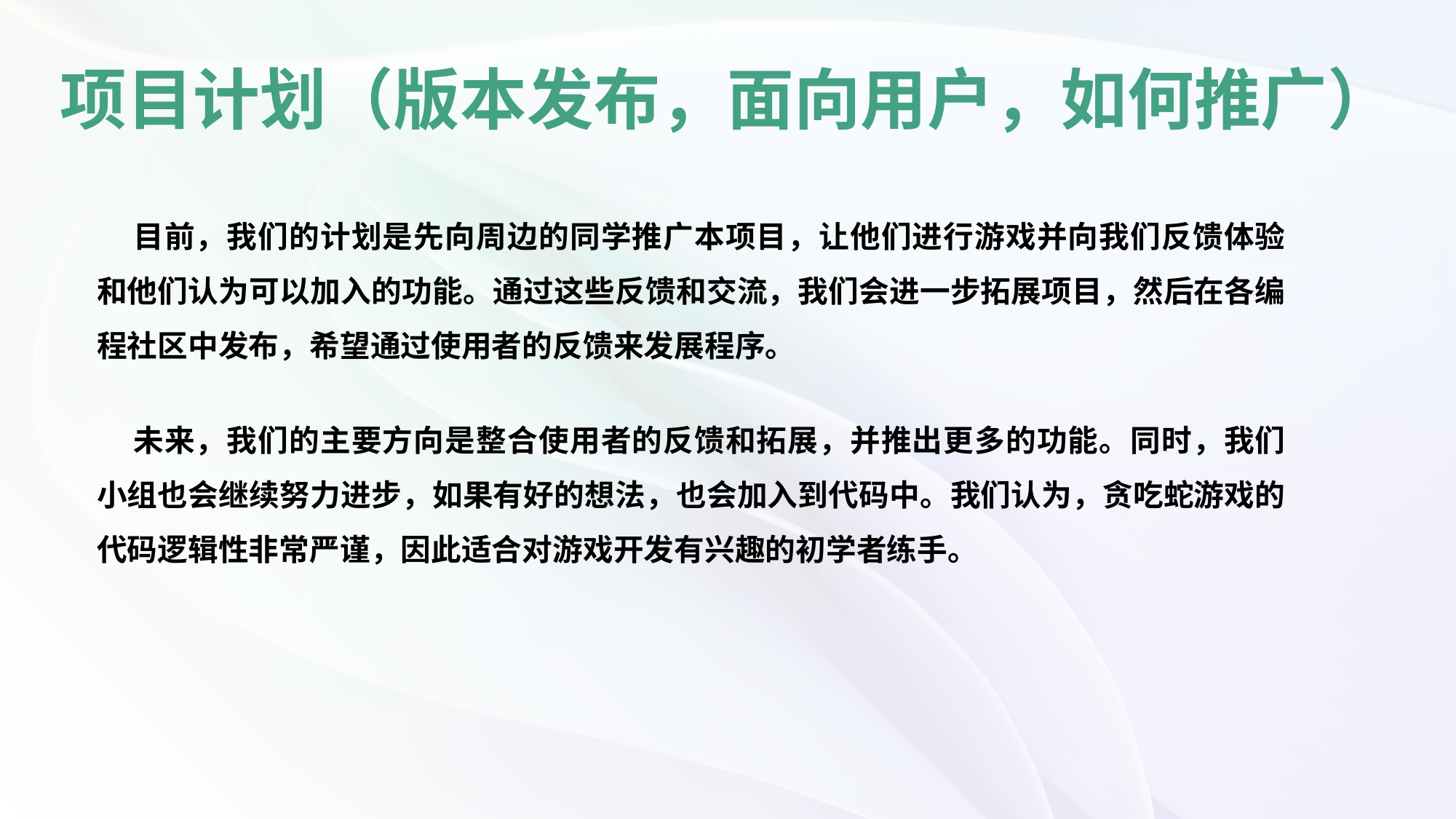

项目计划（版本发布，面向用户，如何推广）
目前，我们的计划是先向周边的同学推广本项目，让他们进行游戏并向我们反馈体验和他们认为可以加入的功能。通过这些反馈和交流，我们会进一步拓展项目，然后在各编程社区中发布，希望通过使用者的反馈来发展程序。
未来，我们的主要方向是整合使用者的反馈和拓展，并推出更多的功能。同时，我们小组也会继续努力进步，如果有好的想法，也会加入到代码中。我们认为，贪吃蛇游戏的代码逻辑性非常严谨，因此适合对游戏开发有兴趣的初学者练手。